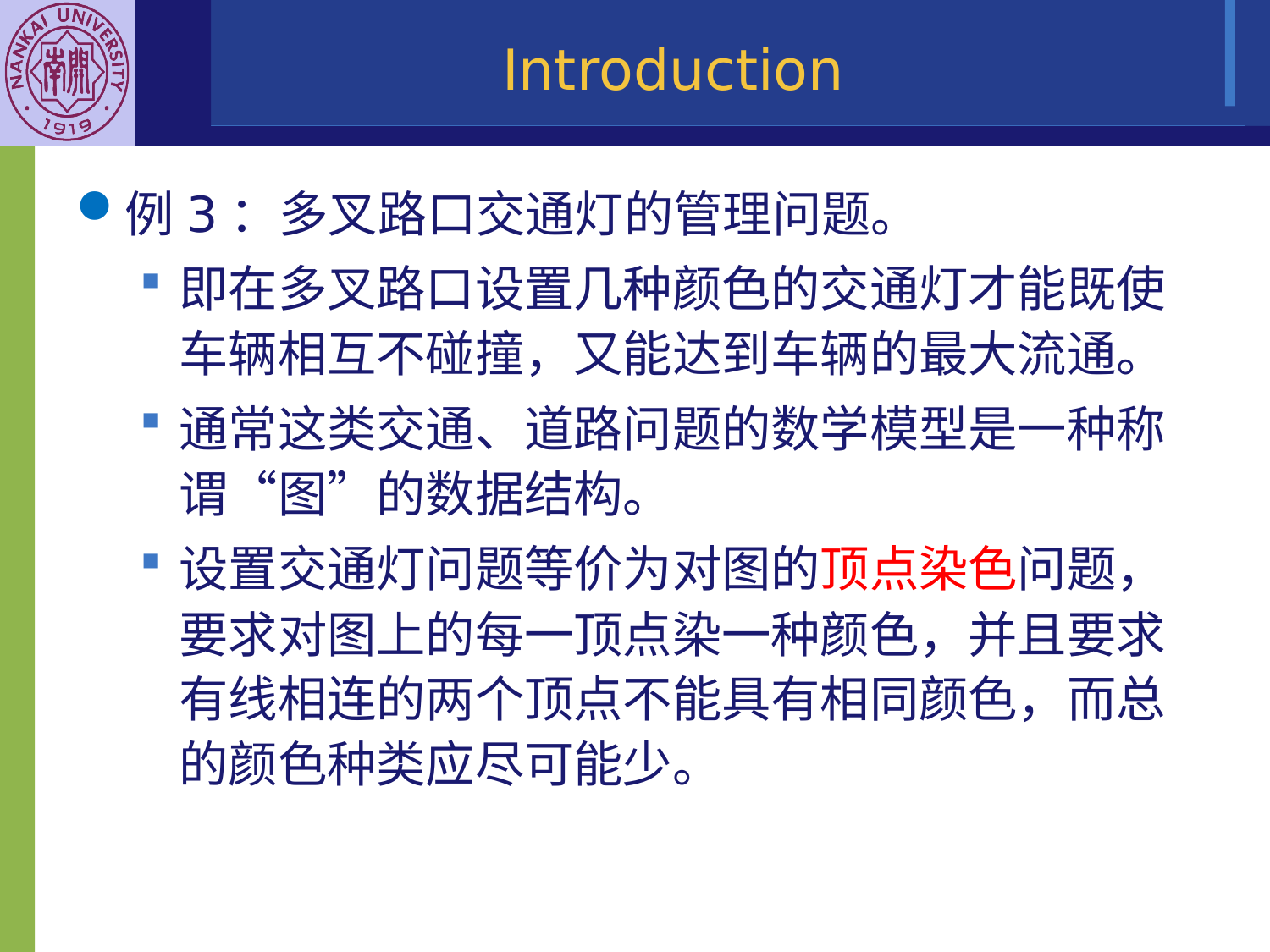

# Introduction
例3：多叉路口交通灯的管理问题。
即在多叉路口设置几种颜色的交通灯才能既使车辆相互不碰撞，又能达到车辆的最大流通。
通常这类交通、道路问题的数学模型是一种称谓“图”的数据结构。
设置交通灯问题等价为对图的顶点染色问题，要求对图上的每一顶点染一种颜色，并且要求有线相连的两个顶点不能具有相同颜色，而总的颜色种类应尽可能少。
18